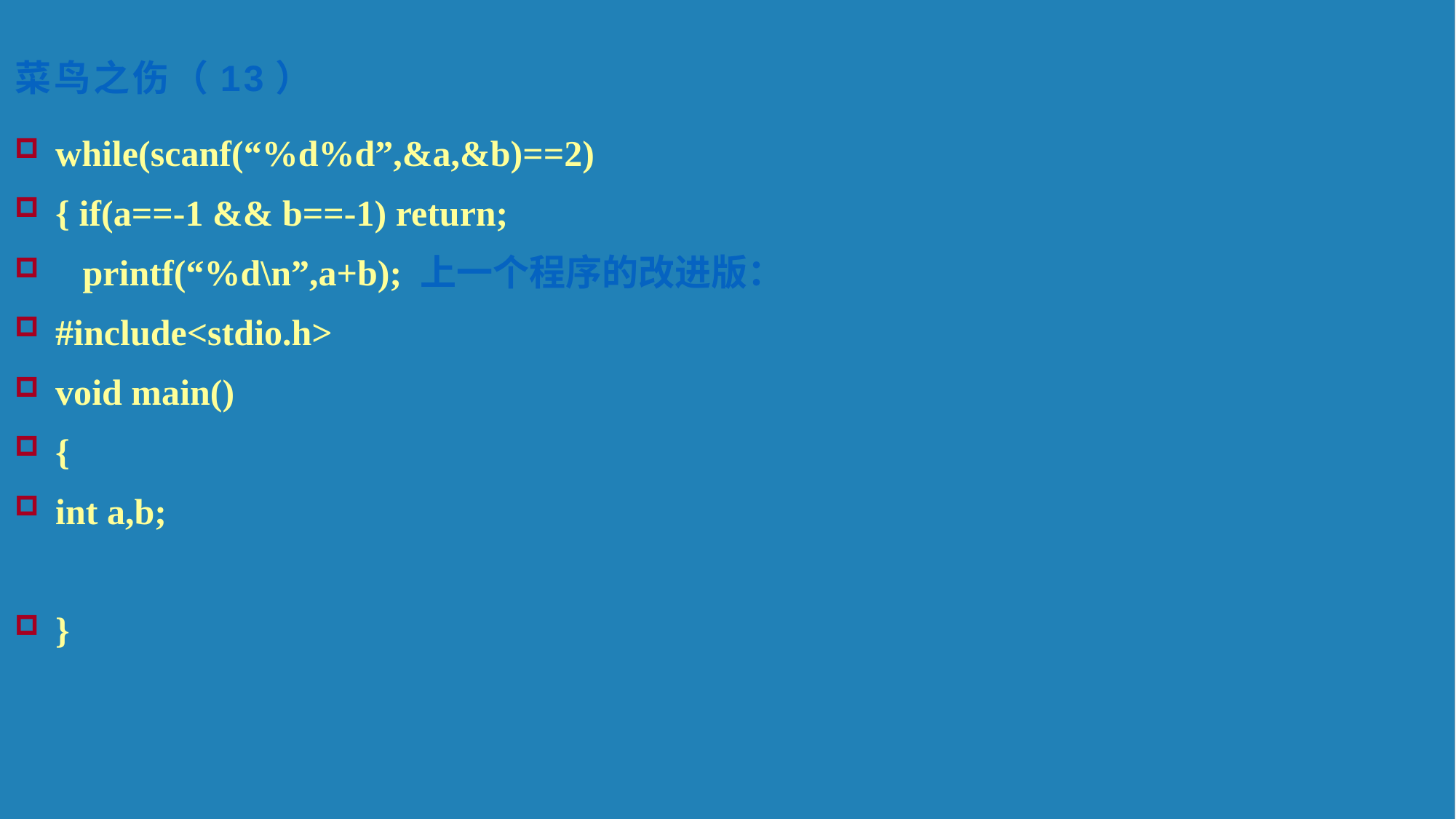

菜鸟之伤（13）
while(scanf(“%d%d”,&a,&b)==2)
{ if(a==-1 && b==-1) return;
   printf(“%d\n”,a+b); 上一个程序的改进版：
#include<stdio.h>
void main()
{
int a,b;

}

109